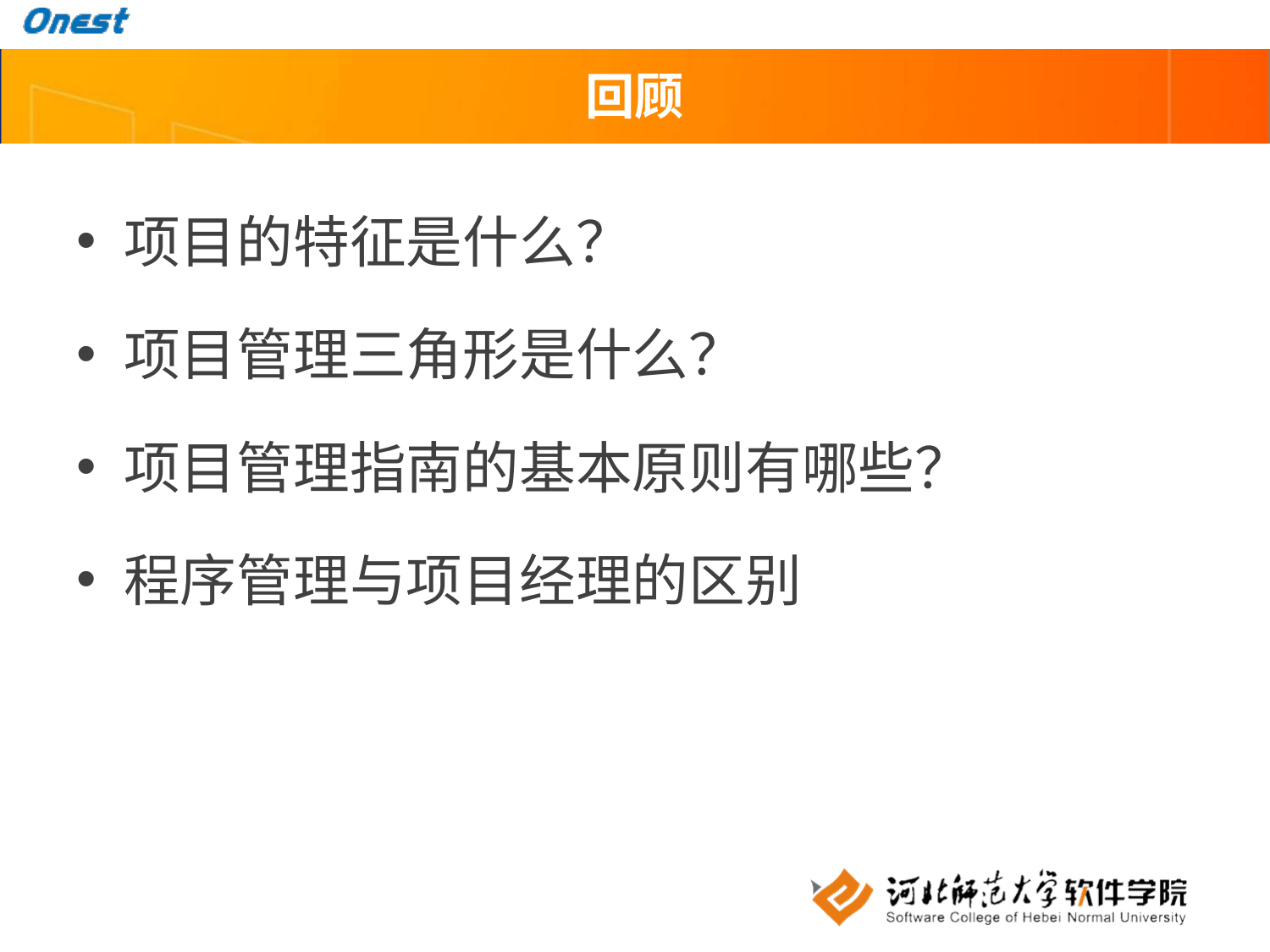

# 回顾
项目的特征是什么？
项目管理三角形是什么？
项目管理指南的基本原则有哪些？
程序管理与项目经理的区别